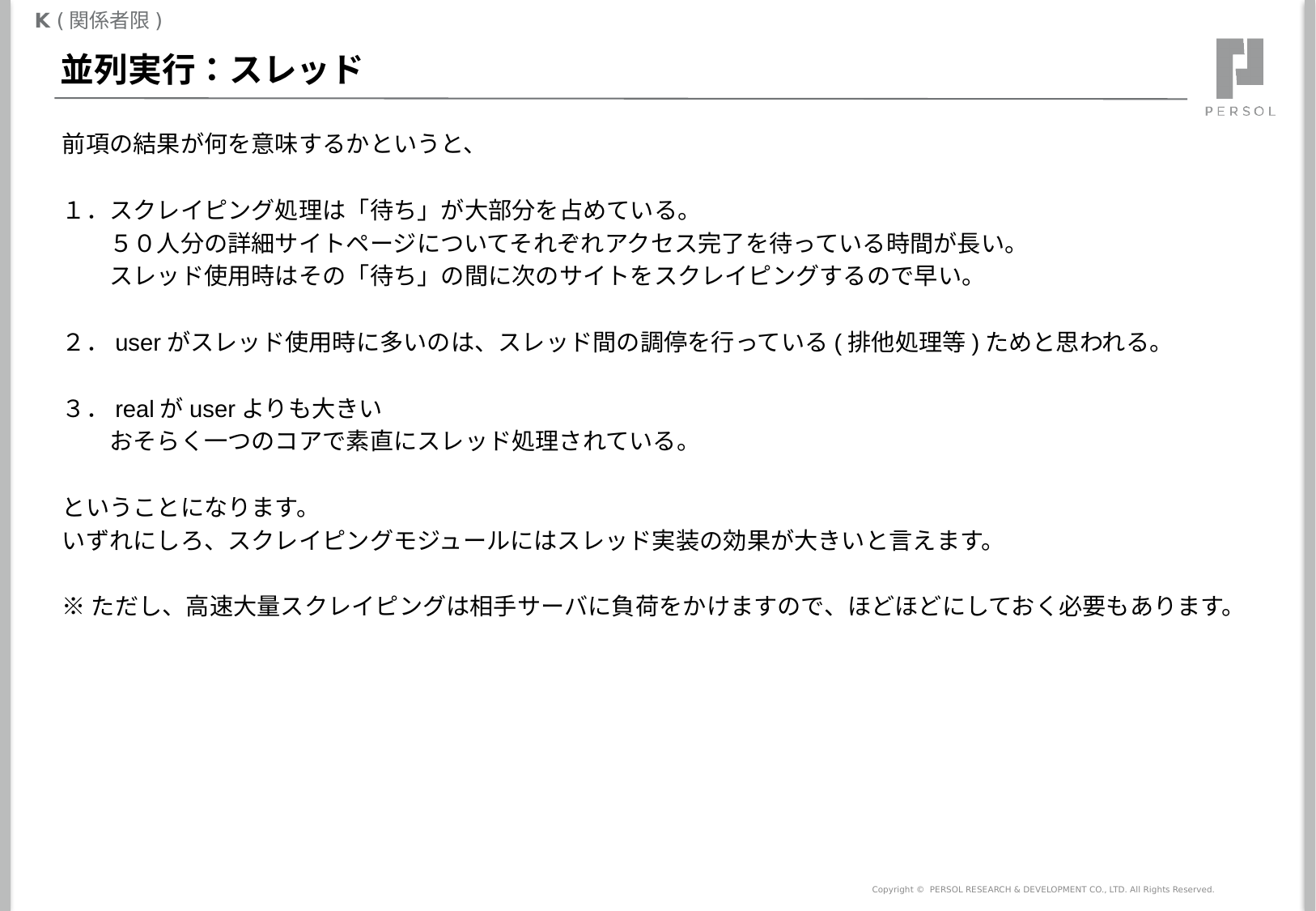

# 並列実行：スレッド
前項の結果が何を意味するかというと、

１．スクレイピング処理は「待ち」が大部分を占めている。
　　５０人分の詳細サイトページについてそれぞれアクセス完了を待っている時間が長い。
　　スレッド使用時はその「待ち」の間に次のサイトをスクレイピングするので早い。

２．userがスレッド使用時に多いのは、スレッド間の調停を行っている(排他処理等)ためと思われる。

３．realがuserよりも大きい
　　おそらく一つのコアで素直にスレッド処理されている。

ということになります。
いずれにしろ、スクレイピングモジュールにはスレッド実装の効果が大きいと言えます。

※ただし、高速大量スクレイピングは相手サーバに負荷をかけますので、ほどほどにしておく必要もあります。